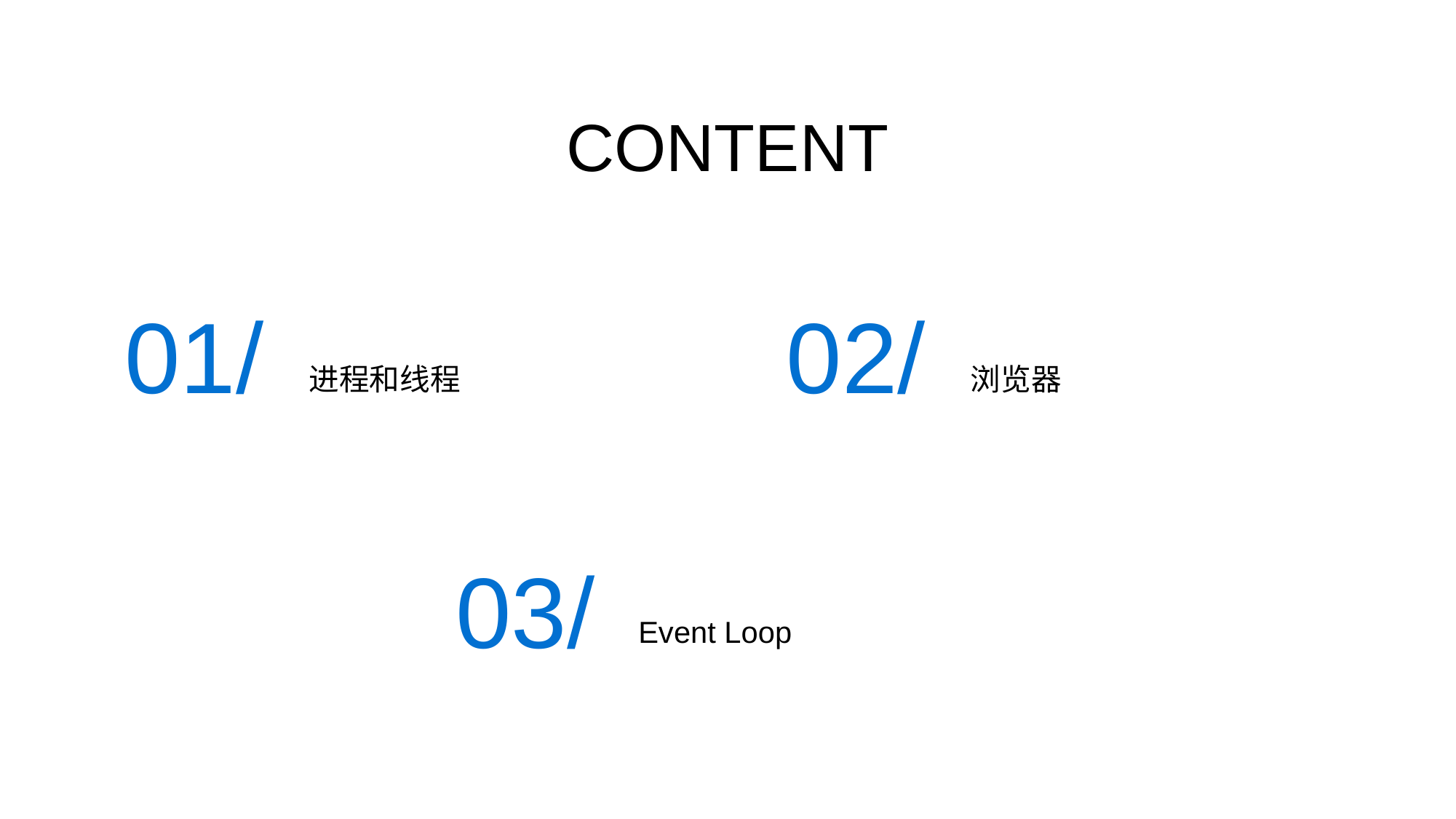

CONTENT
01/
02/
进程和线程
浏览器
03/
Event Loop